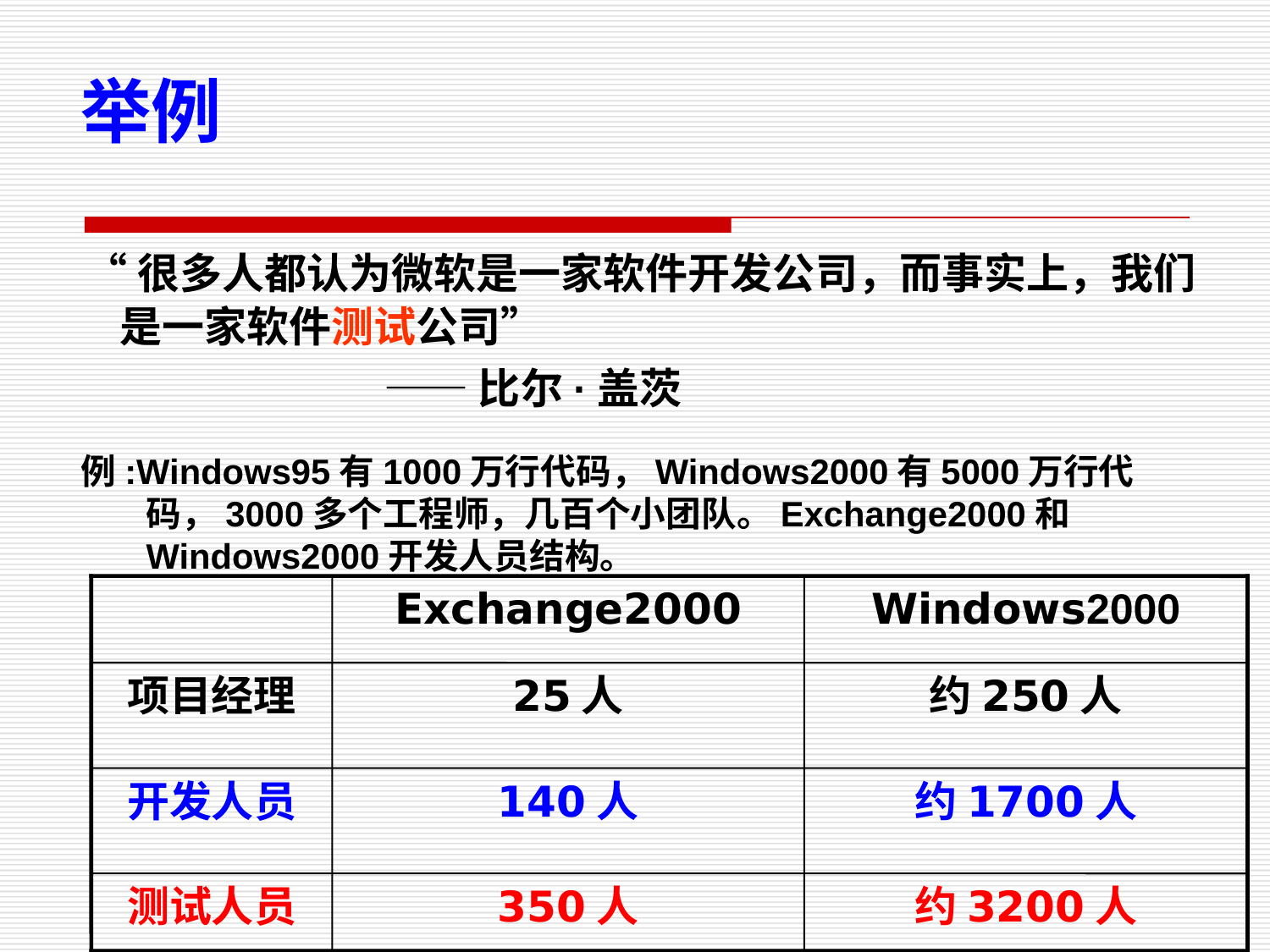

举例
 “很多人都认为微软是一家软件开发公司，而事实上，我们是一家软件测试公司”
                        	 ——比尔·盖茨

例:Windows95有1000万行代码，Windows2000有5000万行代码，3000多个工程师，几百个小团队。Exchange2000和Windows2000开发人员结构。

Exchange2000

Windows2000

项目经理

25人
约250人
开发人员

140人
约1700人
测试人员

350人
约3200人